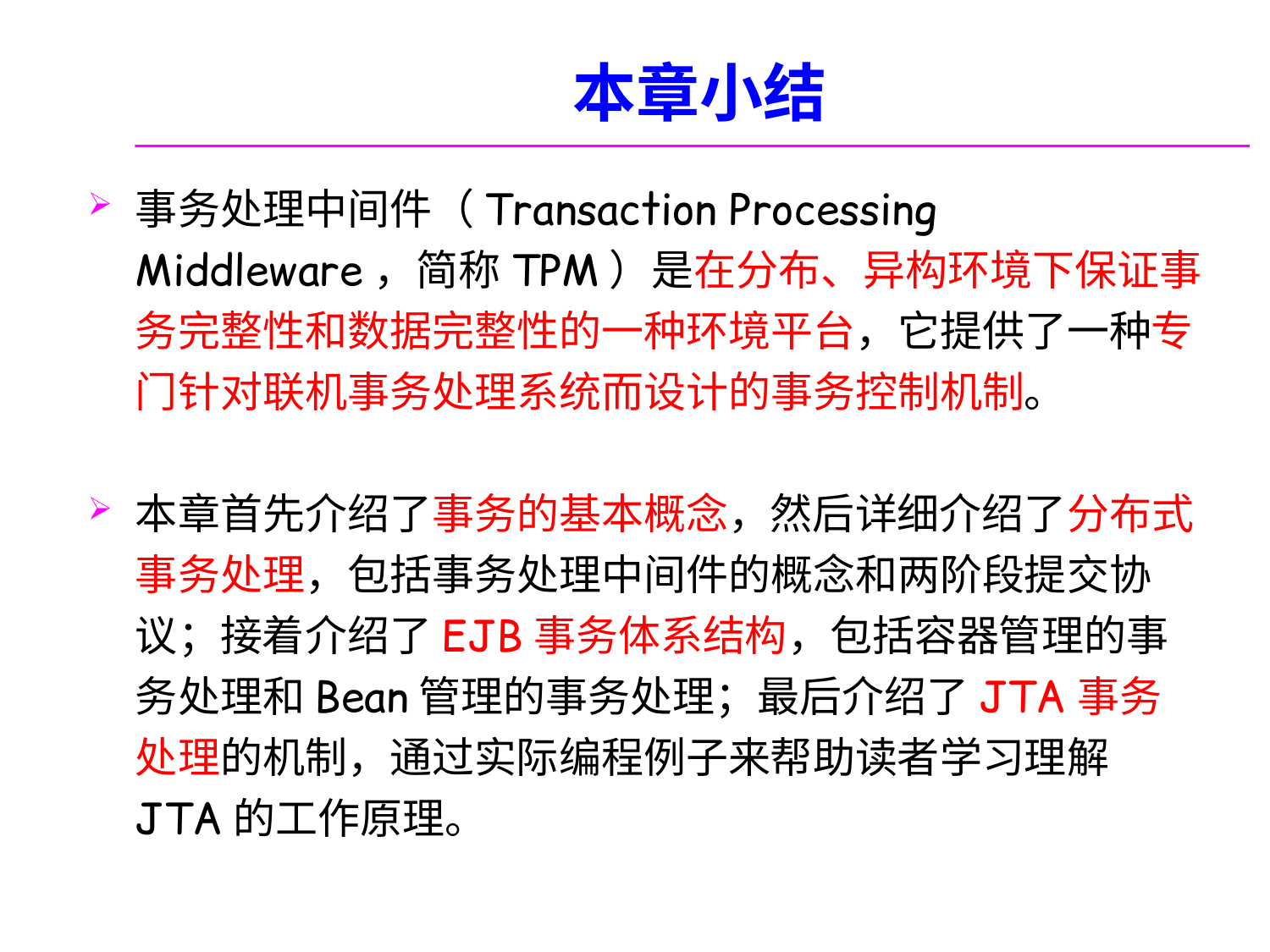

# 本章小结
事务处理中间件（Transaction Processing Middleware，简称TPM）是在分布、异构环境下保证事务完整性和数据完整性的一种环境平台，它提供了一种专门针对联机事务处理系统而设计的事务控制机制。

本章首先介绍了事务的基本概念，然后详细介绍了分布式事务处理，包括事务处理中间件的概念和两阶段提交协议；接着介绍了EJB事务体系结构，包括容器管理的事务处理和Bean管理的事务处理；最后介绍了JTA事务处理的机制，通过实际编程例子来帮助读者学习理解JTA的工作原理。
67